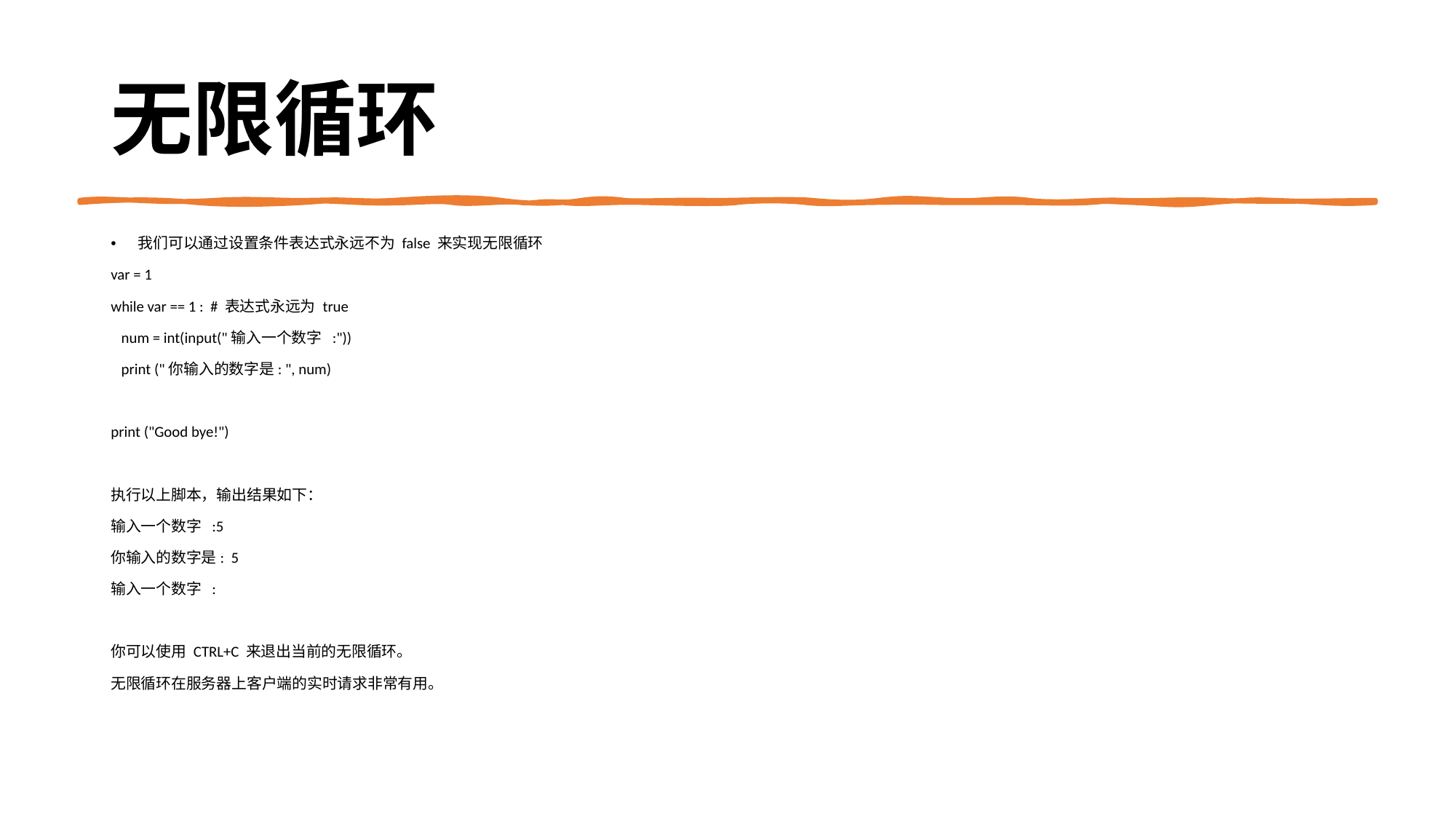

# 无限循环

我们可以通过设置条件表达式永远不为 false 来实现无限循环
var = 1
while var == 1 :  # 表达式永远为 true
   num = int(input("输入一个数字  :"))
   print ("你输入的数字是: ", num)

print ("Good bye!")

执行以上脚本，输出结果如下：
输入一个数字  :5
你输入的数字是:  5
输入一个数字  :

你可以使用 CTRL+C 来退出当前的无限循环。
无限循环在服务器上客户端的实时请求非常有用。